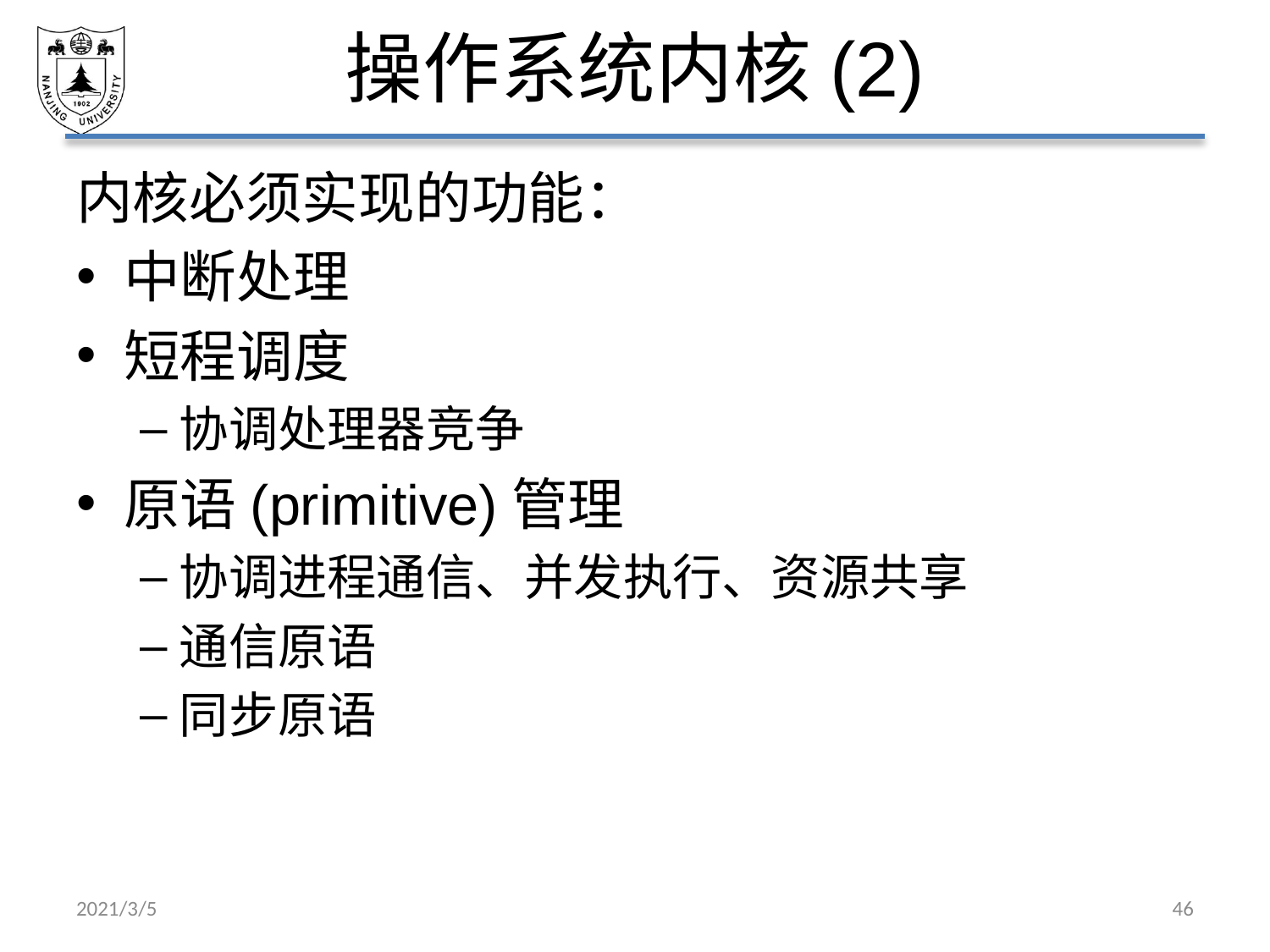

# 操作系统内核(2)
内核必须实现的功能：
中断处理
短程调度
协调处理器竞争
原语(primitive)管理
协调进程通信、并发执行、资源共享
通信原语
同步原语

2021/3/5
46